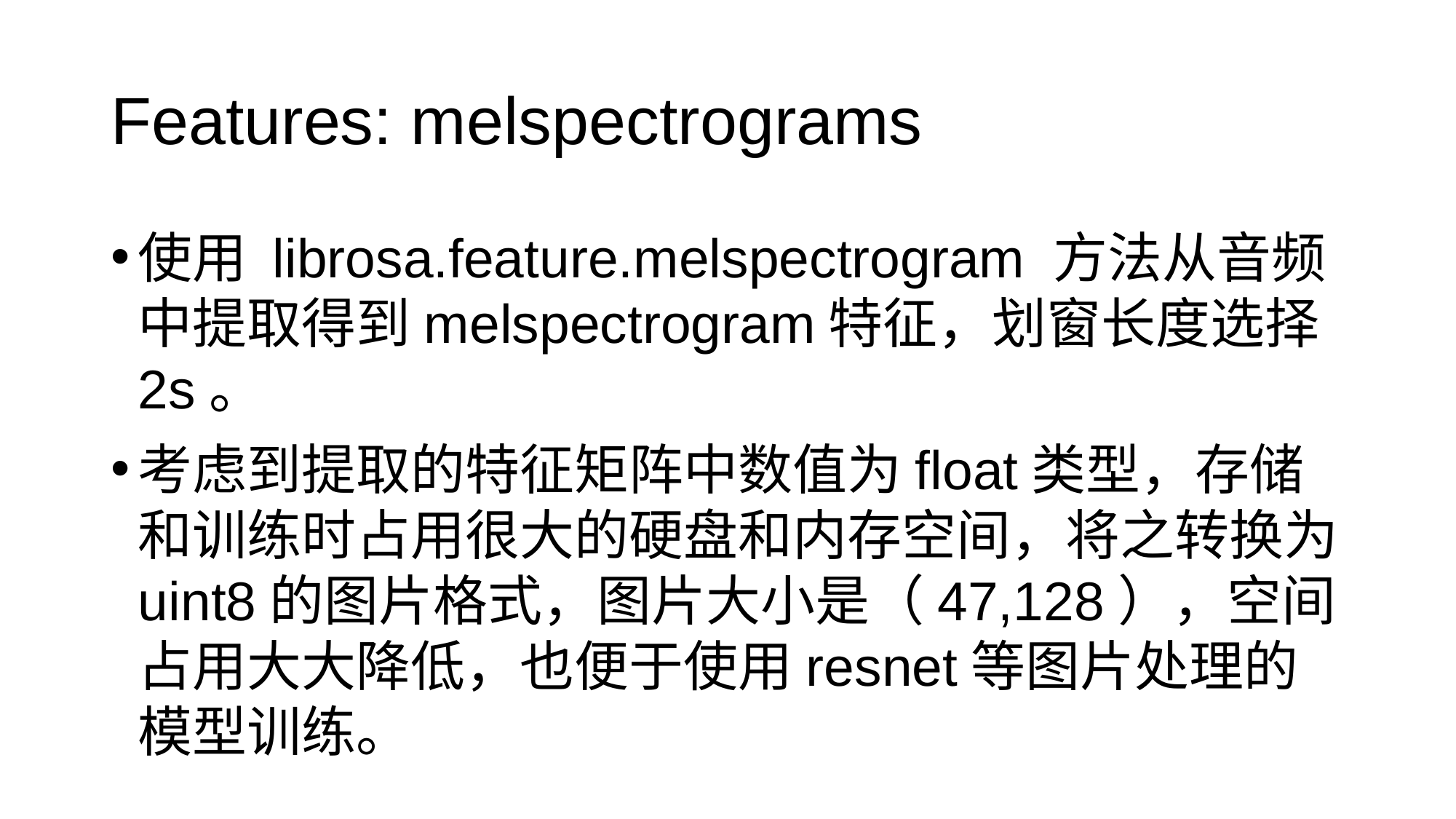

# Features: melspectrograms
使用 librosa.feature.melspectrogram 方法从音频中提取得到melspectrogram特征，划窗长度选择2s。
考虑到提取的特征矩阵中数值为float类型，存储和训练时占用很大的硬盘和内存空间，将之转换为uint8的图片格式，图片大小是（47,128），空间占用大大降低，也便于使用resnet等图片处理的模型训练。